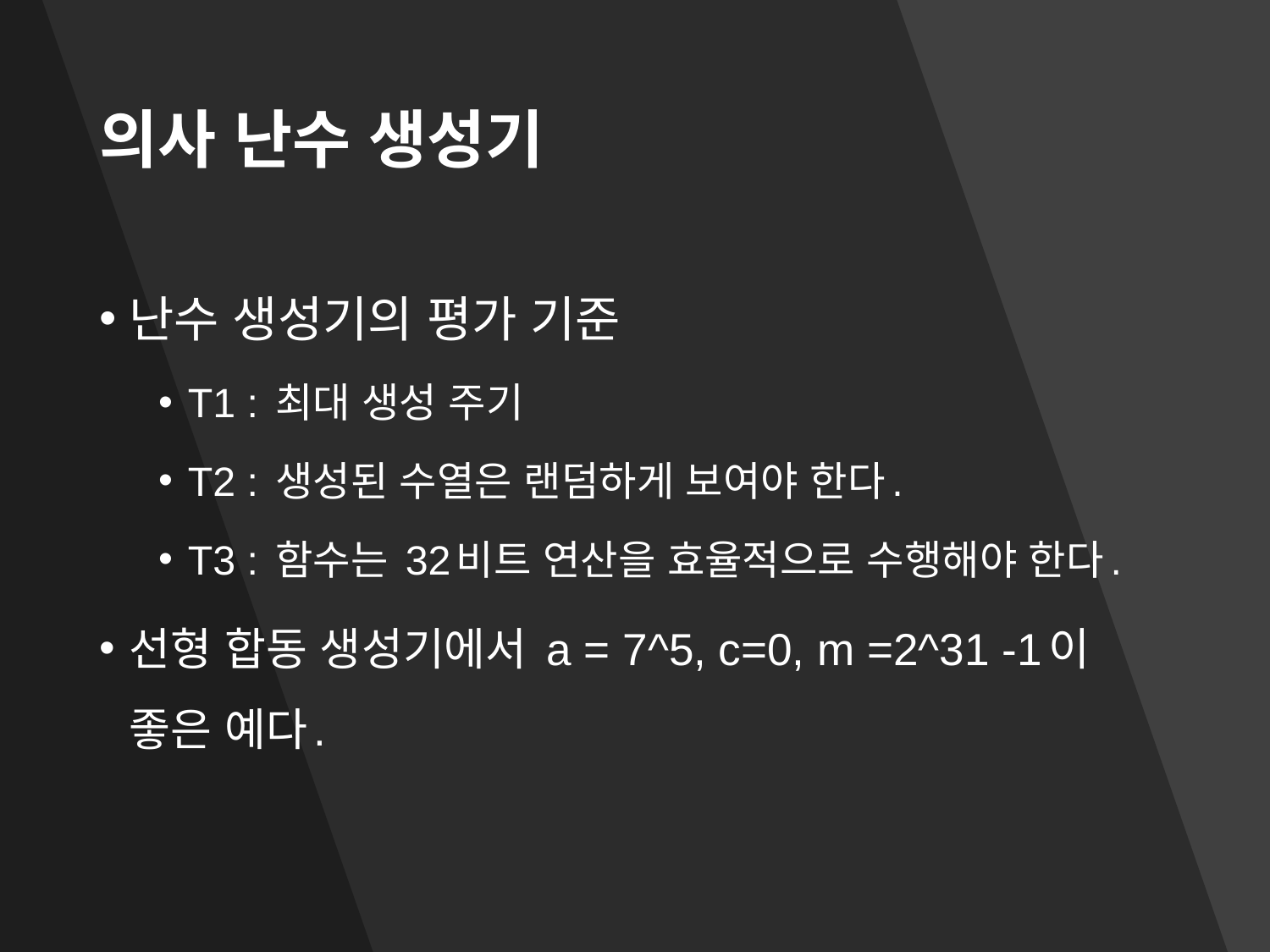

# 의사 난수 생성기
난수 생성기의 평가 기준
T1 : 최대 생성 주기
T2 : 생성된 수열은 랜덤하게 보여야 한다.
T3 : 함수는 32비트 연산을 효율적으로 수행해야 한다.
선형 합동 생성기에서 a = 7^5, c=0, m =2^31 -1이 좋은 예다.